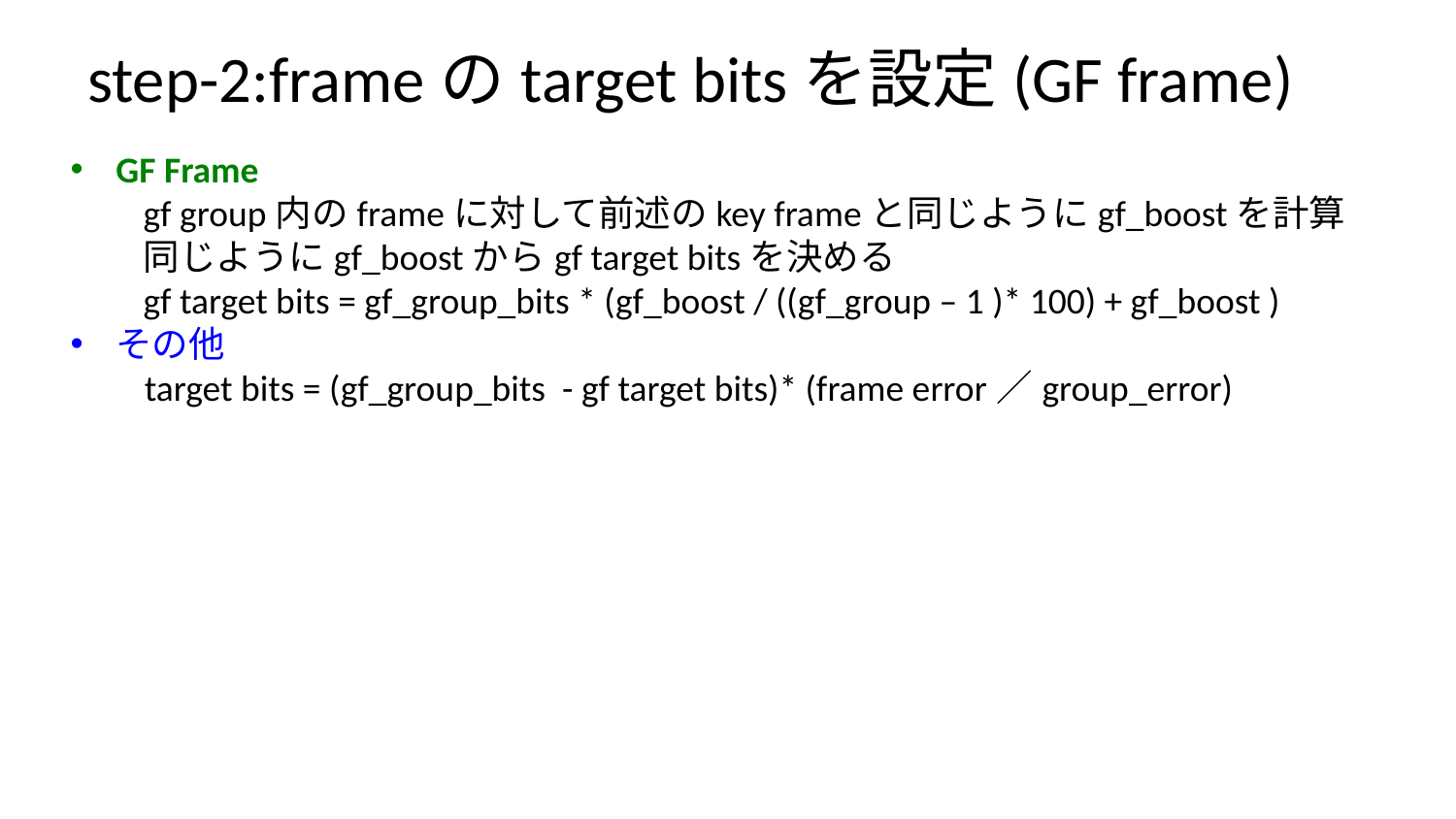

# step-2:frameのtarget bitsを設定(GF frame)
GF Frame
gf group内のframeに対して前述のkey frameと同じようにgf_boostを計算
同じようにgf_boostからgf target bitsを決める
gf target bits = gf_group_bits * (gf_boost / ((gf_group – 1 )* 100) + gf_boost )
その他
         target bits = (gf_group_bits  - gf target bits)* (frame error／group_error)